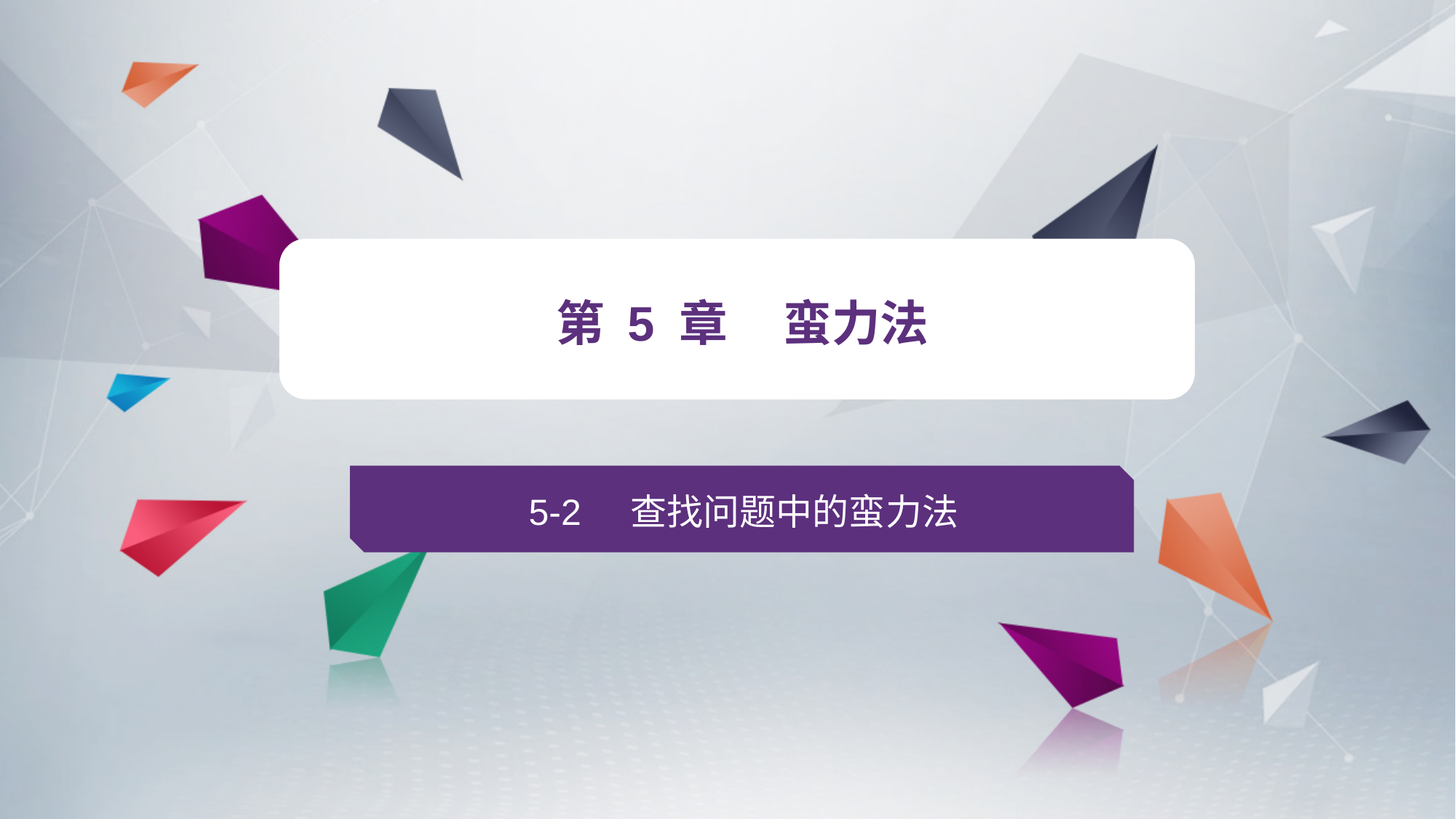

v
第 5 章     蛮力法

5-2    查找问题中的蛮力法